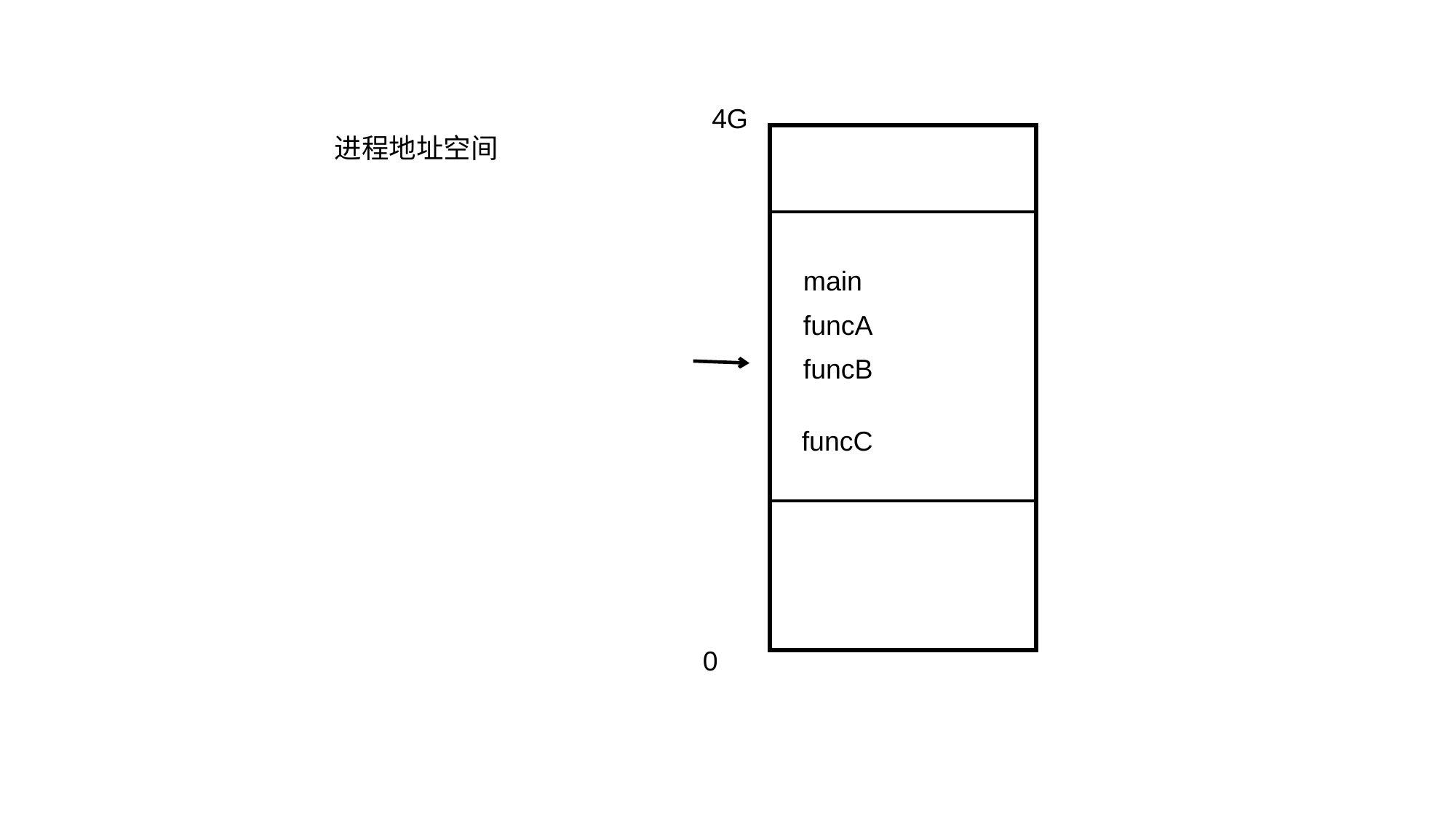

4G
进程地址空间

main
funcA
funcB
funcC
0